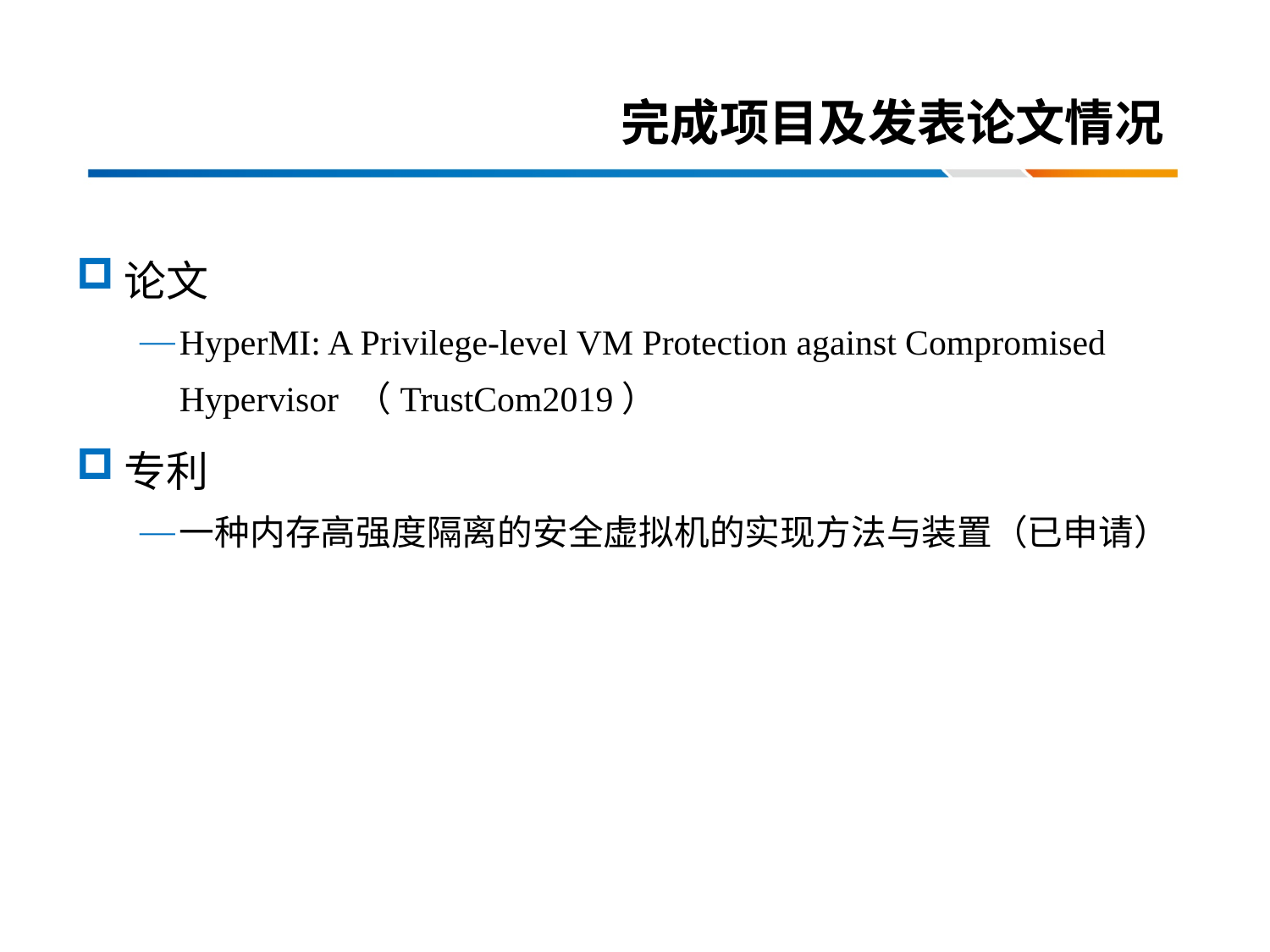

# 完成项目及发表论文情况
论文
HyperMI: A Privilege-level VM Protection against Compromised Hypervisor （TrustCom2019）
专利
一种内存高强度隔离的安全虚拟机的实现方法与装置（已申请）